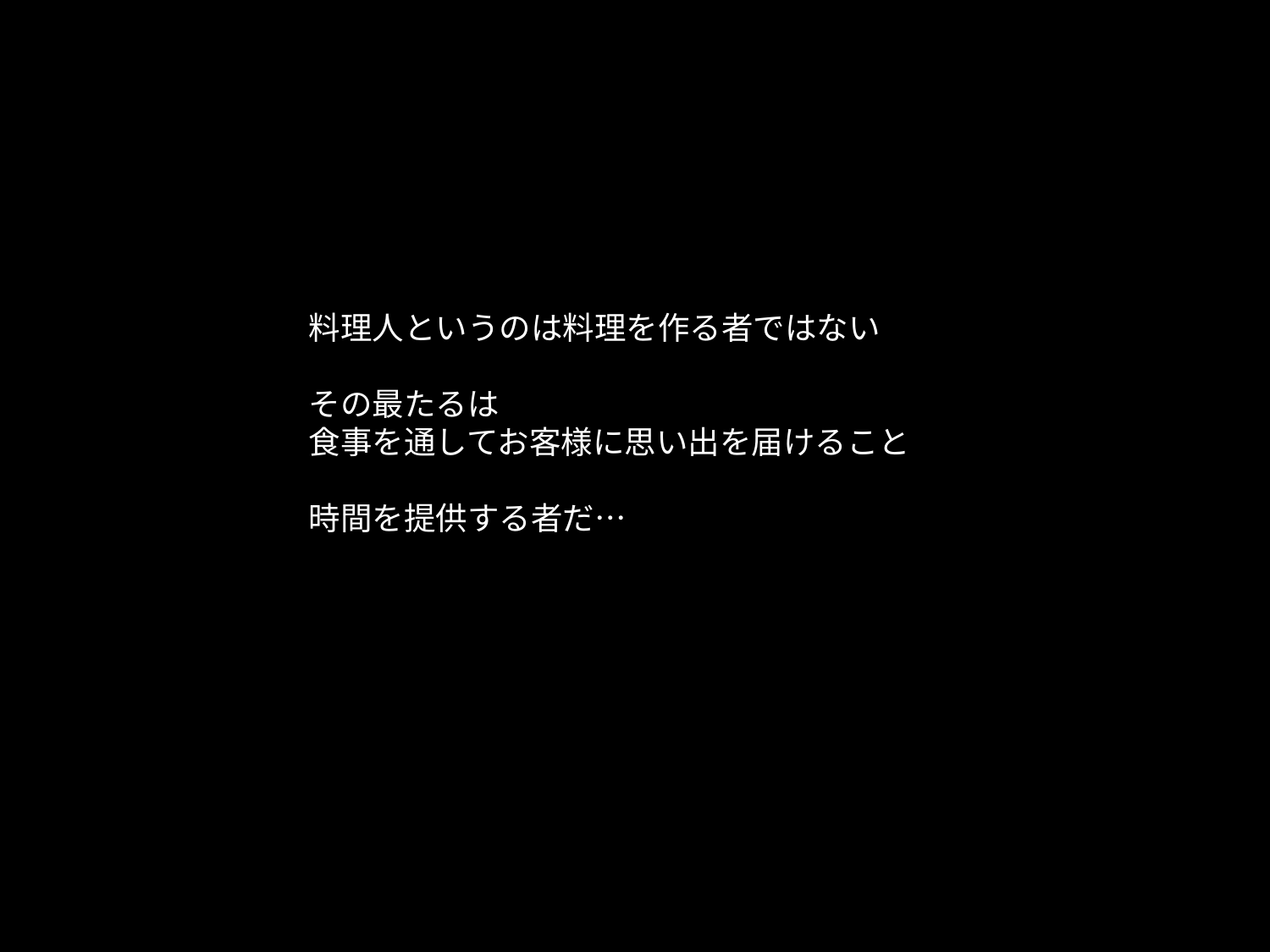

料理人というのは料理を作る者ではない

その最たるは
食事を通してお客様に思い出を届けること

時間を提供する者だ…